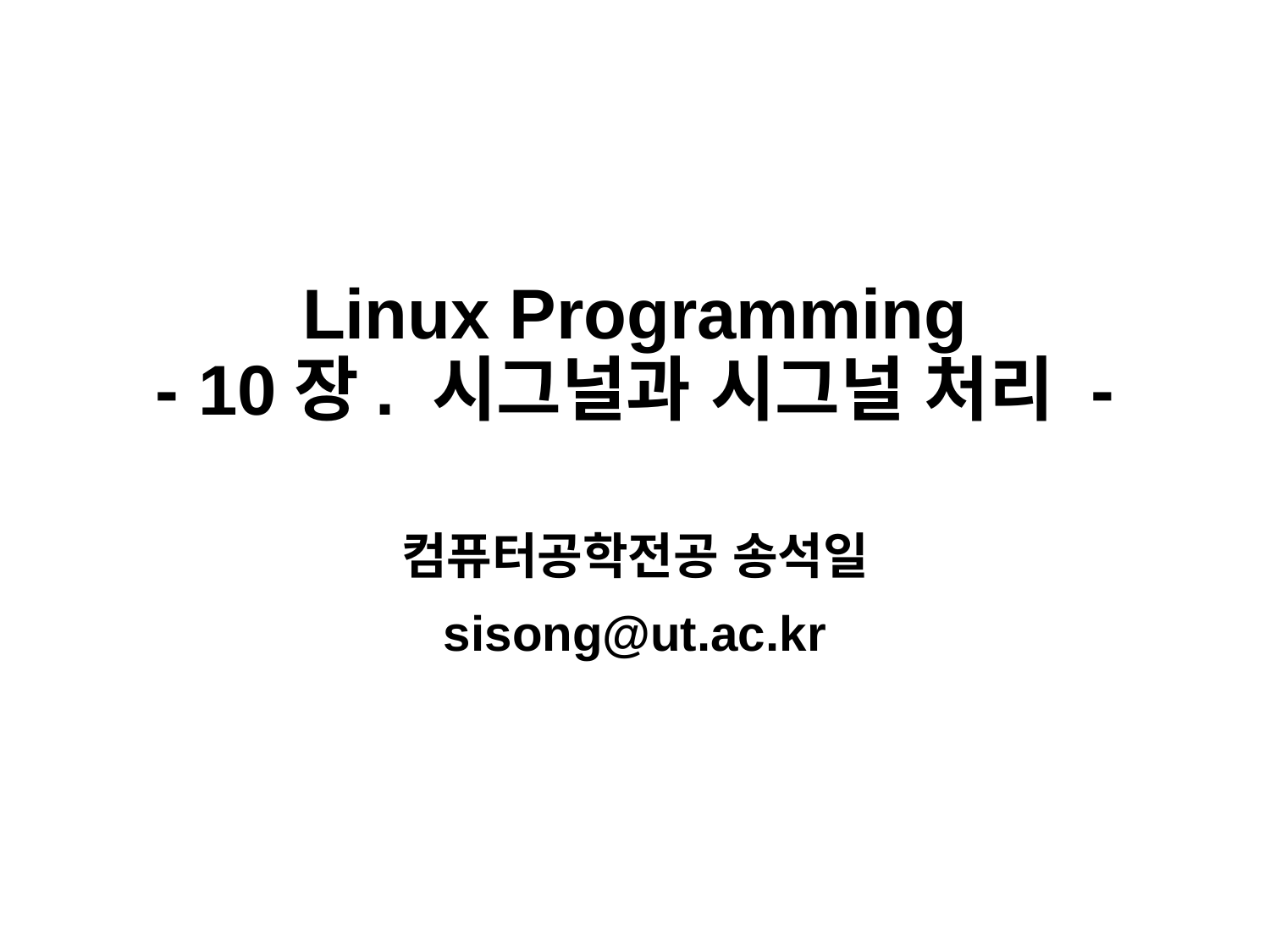

# Linux Programming - 10장. 시그널과 시그널 처리 -
컴퓨터공학전공 송석일
sisong@ut.ac.kr